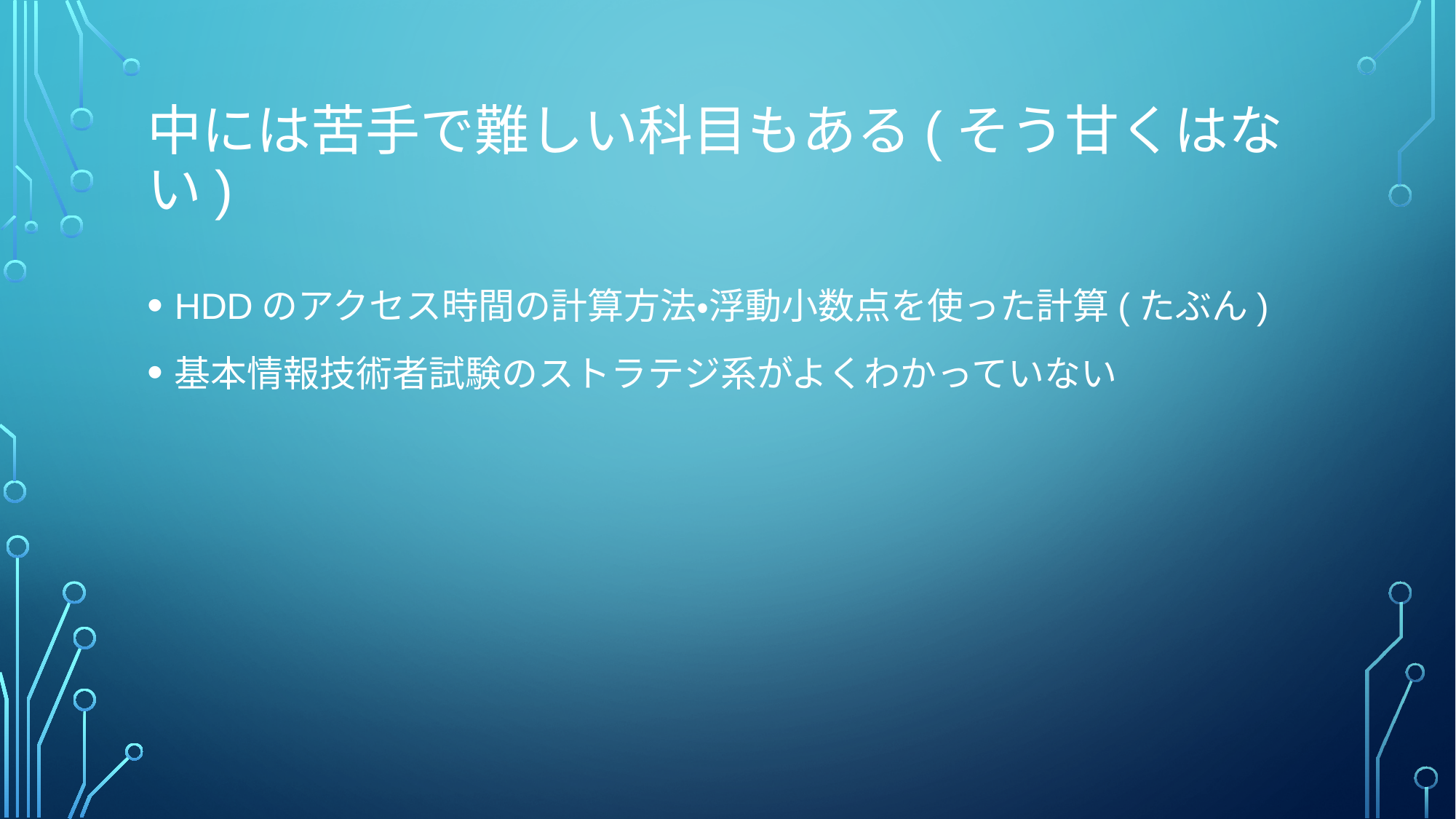

# 中には苦手で難しい科目もある(そう甘くはない)
HDDのアクセス時間の計算方法・浮動小数点を使った計算(たぶん)
基本情報技術者試験のストラテジ系がよくわかっていない